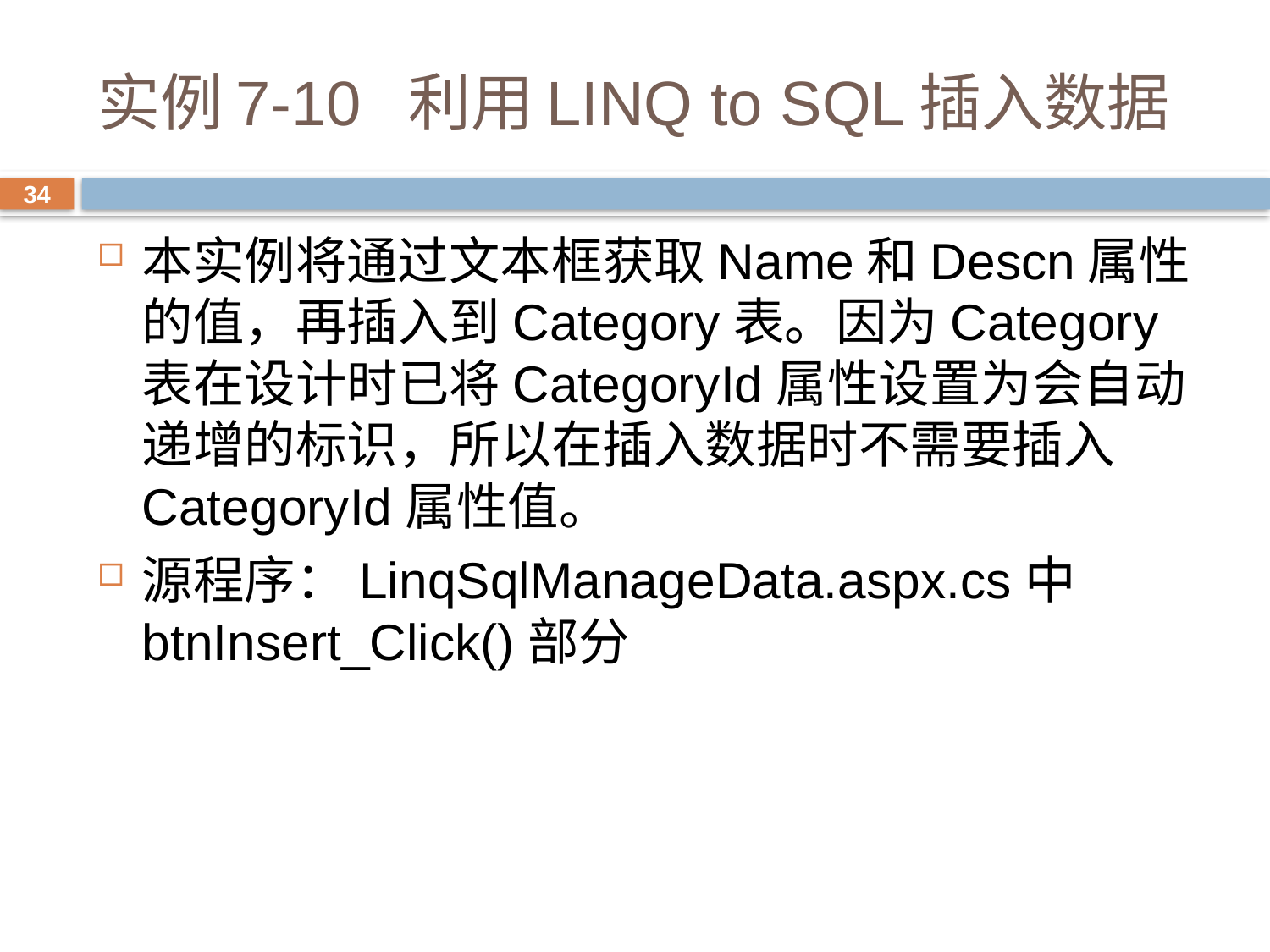

# 实例7-10  利用LINQ to SQL插入数据
34
本实例将通过文本框获取Name和Descn属性的值，再插入到Category表。因为Category表在设计时已将CategoryId属性设置为会自动递增的标识，所以在插入数据时不需要插入CategoryId属性值。
源程序：LinqSqlManageData.aspx.cs中btnInsert_Click()部分